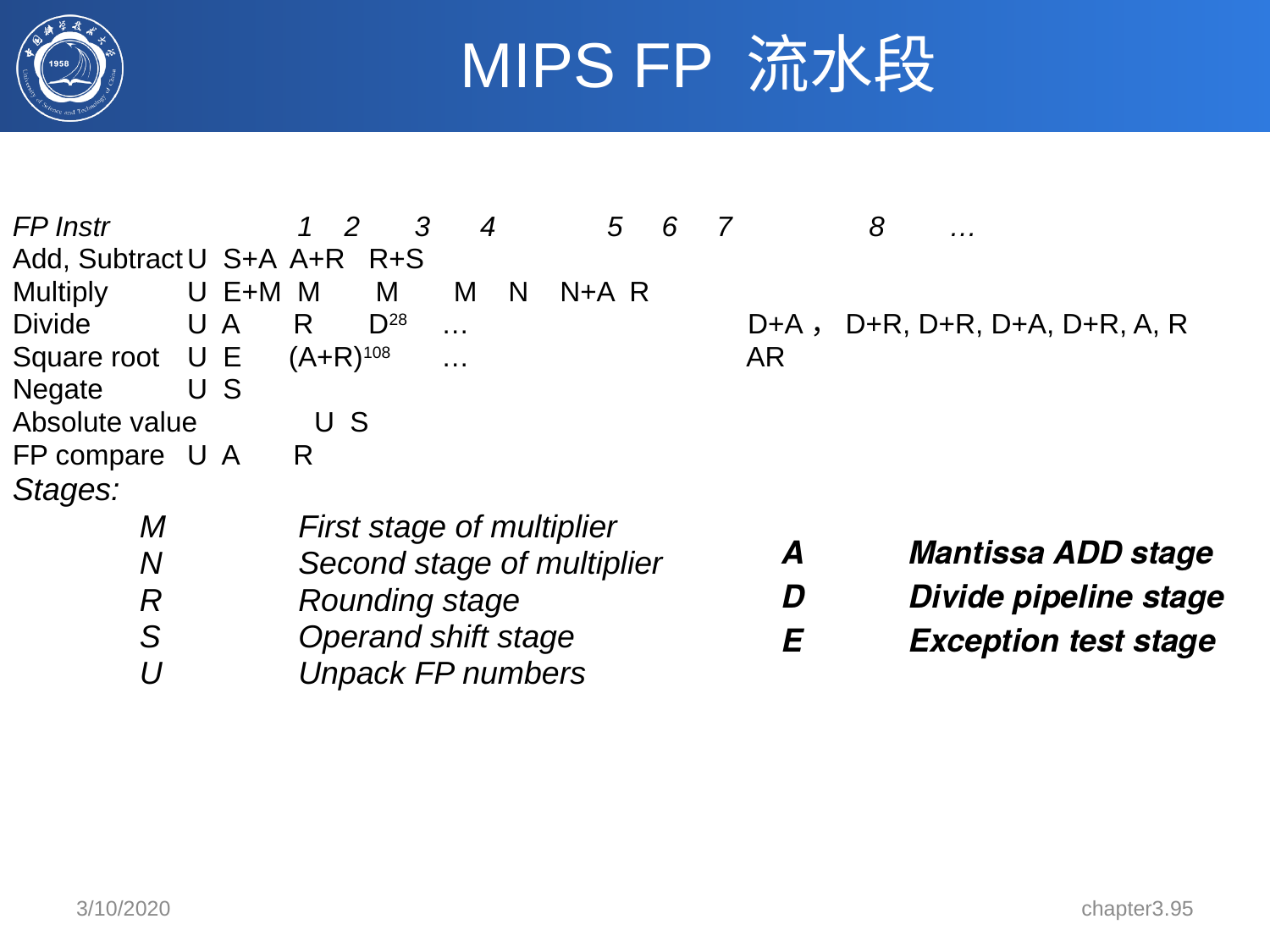

# MIPS FP 流水段
FP Instr                        1    2       3	     4	     5     6     7	      8	…
Add, Subtract	U  S+A  A+R   R+S
Multiply	U  E+M  M       M       M    N    N+A  R
Divide	U  A       R       D28	…	                       D+A，D+R, D+R, D+A, D+R, A, R
Square root	U  E      (A+R)108	…	                       AR
Negate	U  S
Absolute value	U  S
FP compare	U  A       R
Stages:
M		First stage of multiplier
N		Second stage of multiplier
R		Rounding stage
S		Operand shift stage
U		Unpack FP numbers
A	Mantissa ADD stage
D	Divide pipeline stage
E	Exception test stage

3/10/2020
chapter3.95